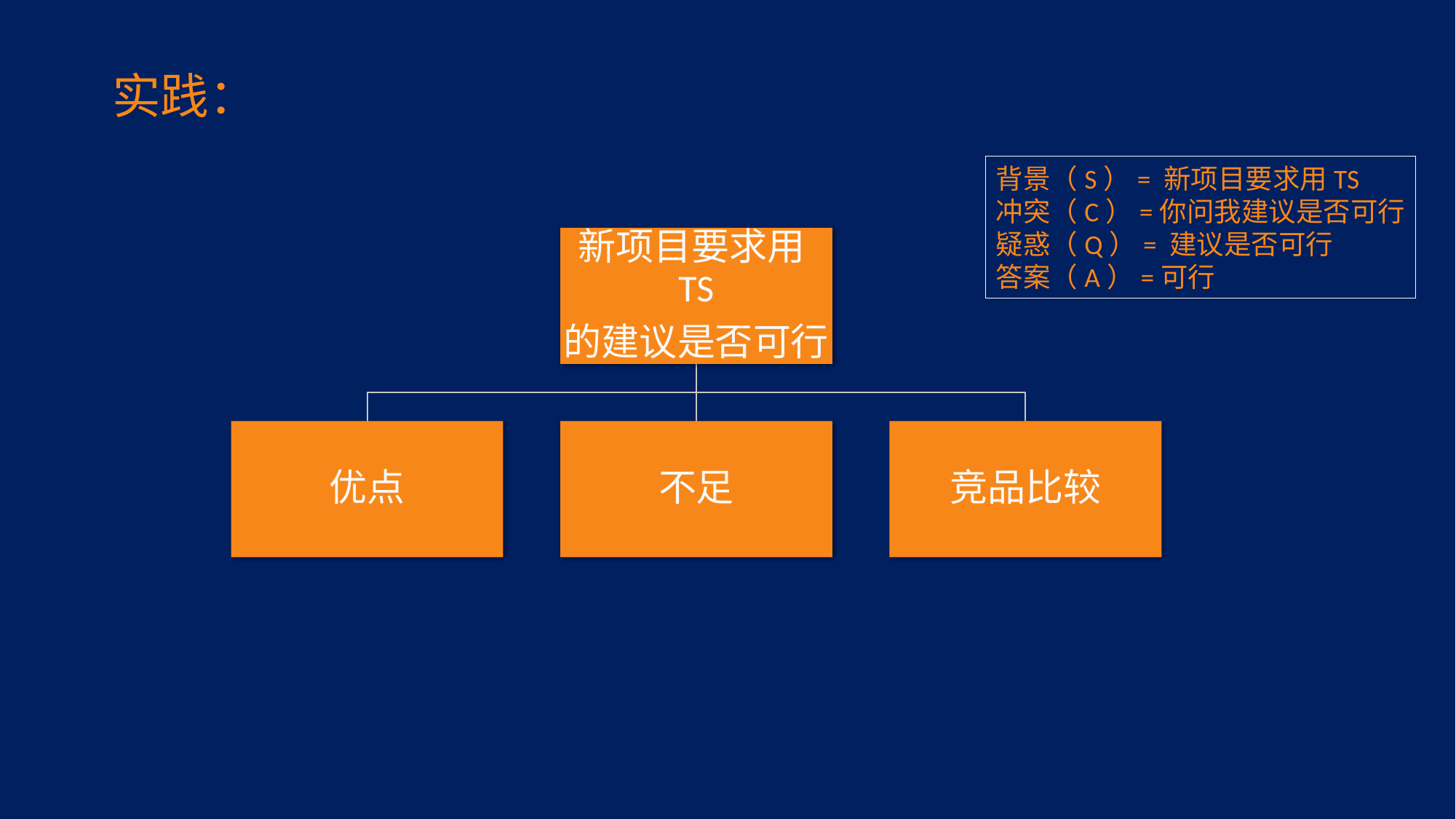

实践：
背景（S）= 新项目要求用TS
冲突（C）=你问我建议是否可行
疑惑（Q）= 建议是否可行
答案（A）=可行
新项目要求用TS
的建议是否可行
优点
不足
竞品比较